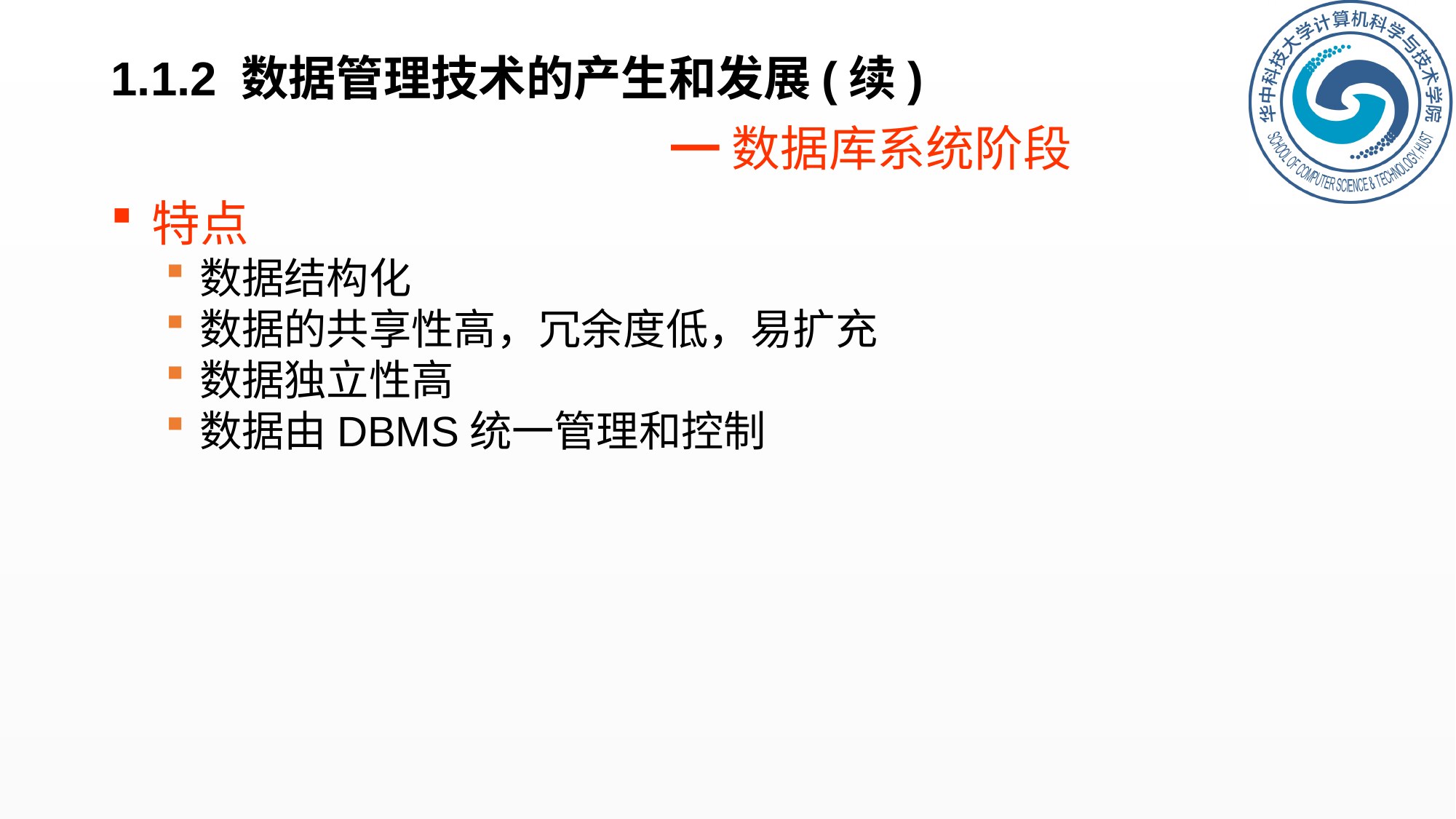

1.1.2 数据管理技术的产生和发展(续)
━数据库系统阶段
特点
数据结构化
数据的共享性高，冗余度低，易扩充
数据独立性高
数据由DBMS统一管理和控制